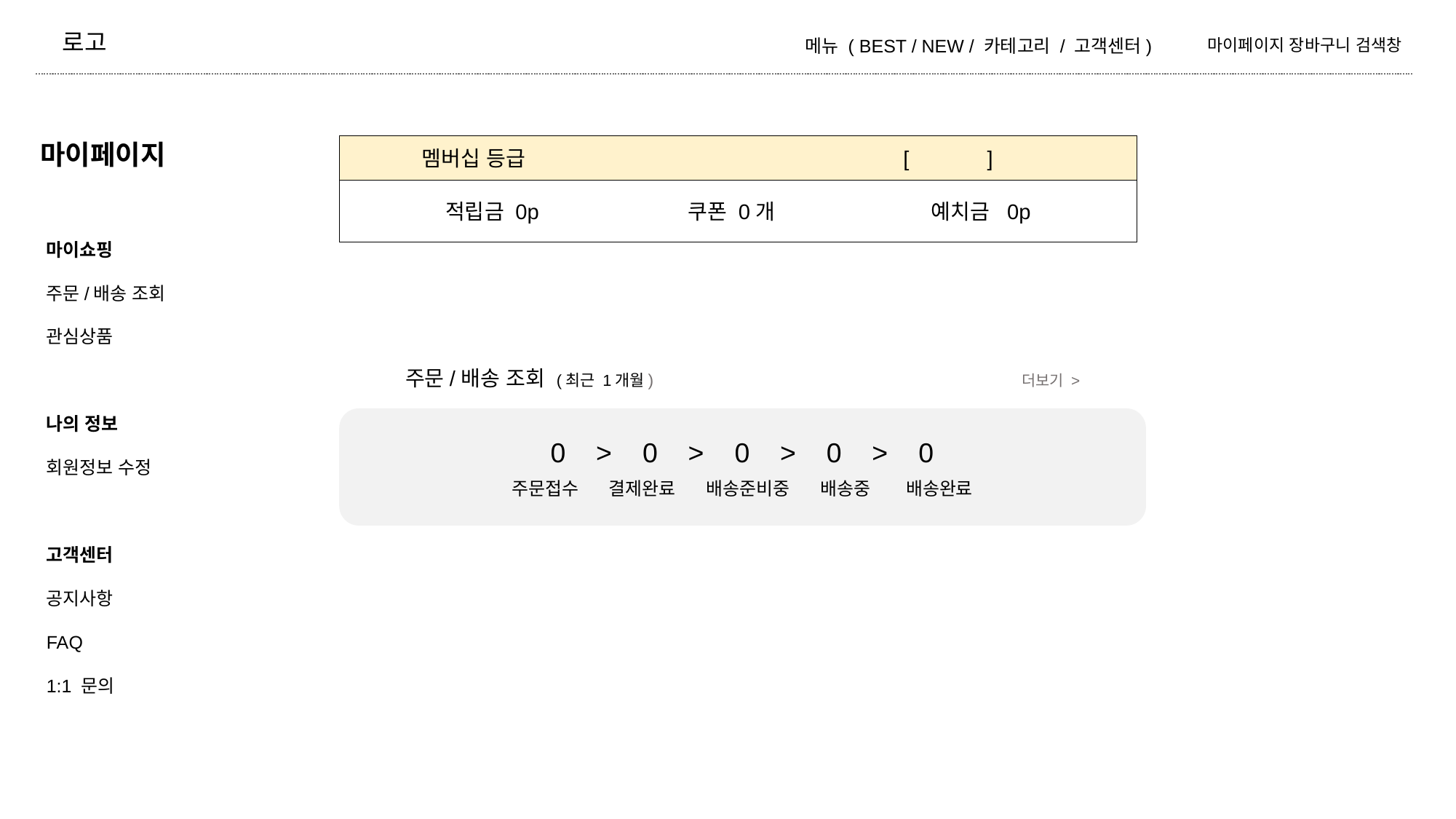

로고
메뉴 ( BEST / NEW / 카테고리 / 고객센터)
마이페이지 장바구니 검색창
마이페이지
  멤버십 등급                                                              [             ]
적립금 0p                        쿠폰 0개                          예치금  0p
마이쇼핑
주문/배송 조회
관심상품

나의 정보
회원정보 수정

고객센터
공지사항
FAQ
1:1 문의

주문/배송 조회 (최근 1개월)                                                                             더보기 >
0    >    0    >    0    >    0    >    0

주문접수      결제완료      배송준비중      배송중       배송완료